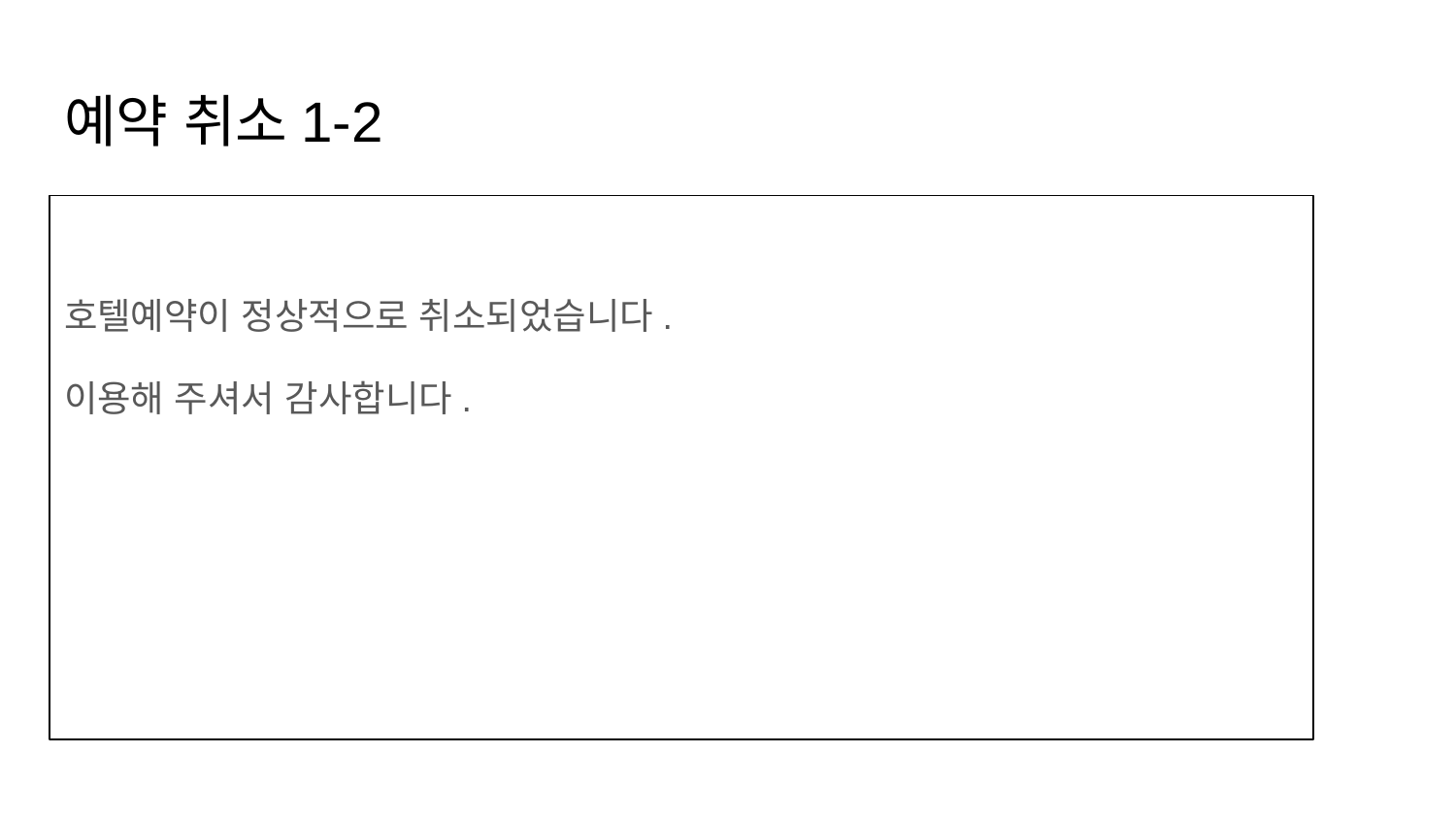

# 예약 취소1-2

호텔예약이 정상적으로 취소되었습니다.
이용해 주셔서 감사합니다.